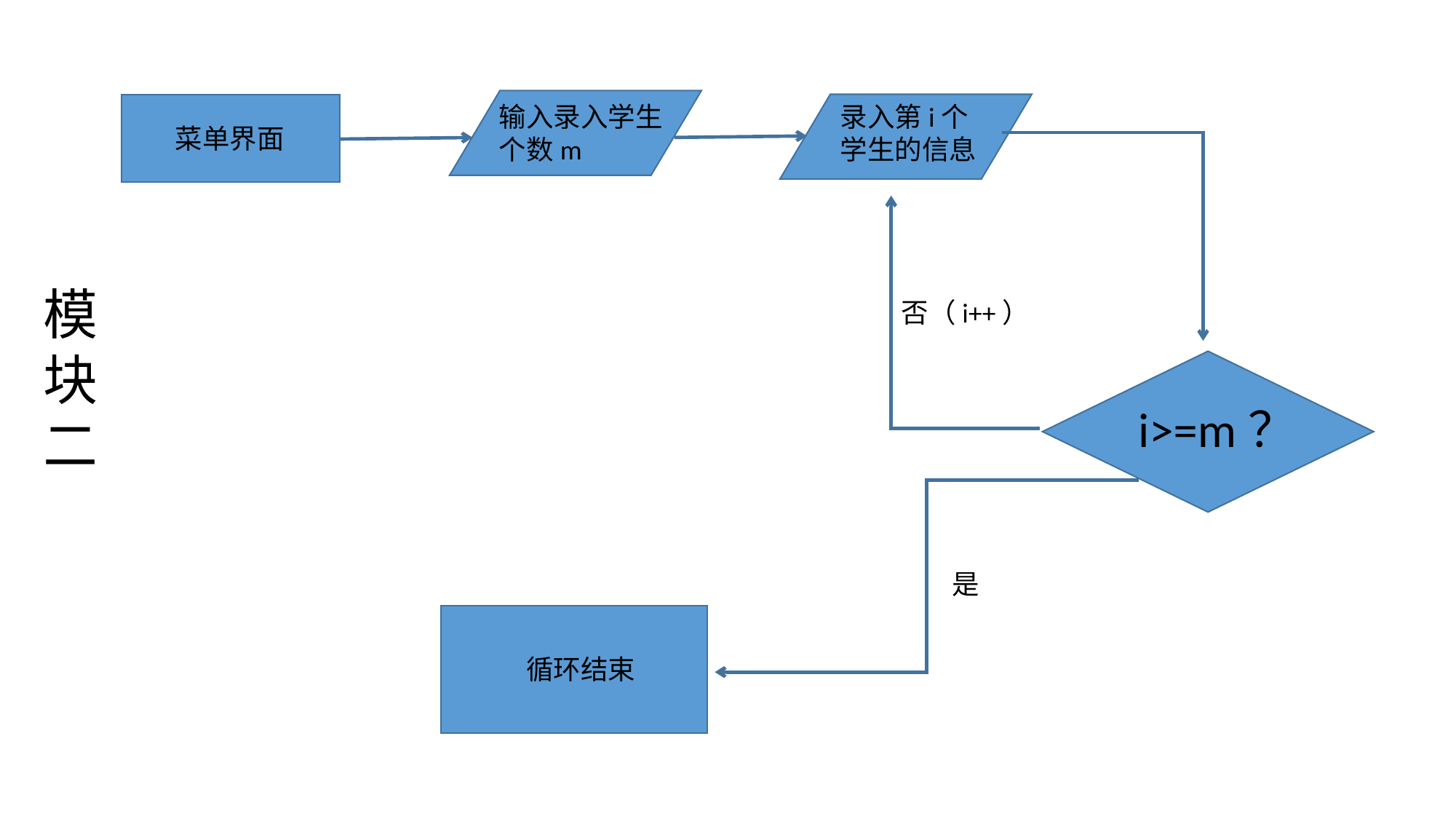

输入录入学生
个数m
录入第i个学生的信息
  菜单界面
  菜单界面
模块二
否（i++）

i>=m？
是

循环结束